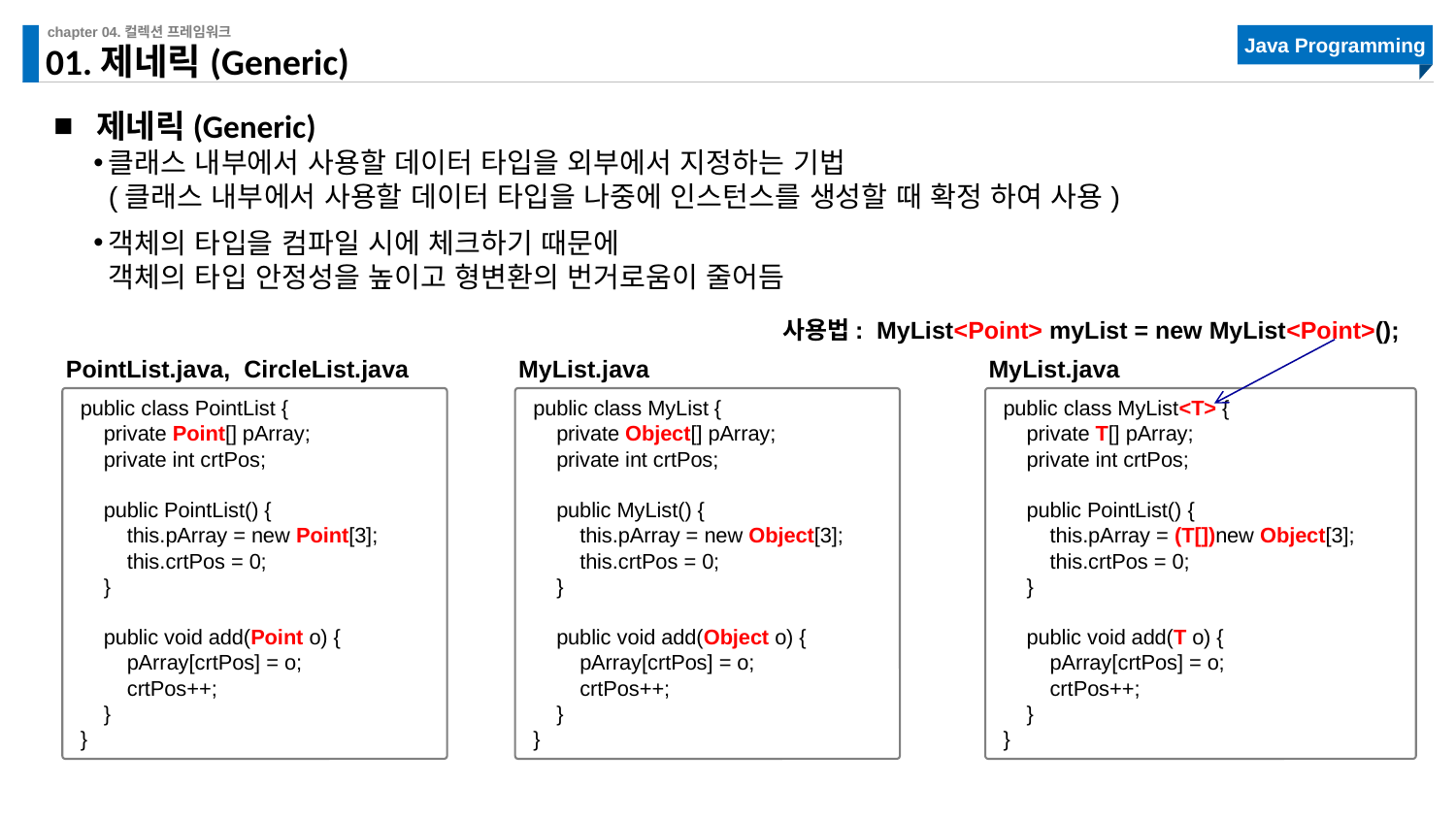

# 01.제네릭(Generic)
제네릭(Generic)
클래스 내부에서 사용할 데이터 타입을 외부에서 지정하는 기법
(클래스 내부에서 사용할 데이터 타입을 나중에 인스턴스를 생성할 때 확정 하여 사용)
객체의 타입을 컴파일 시에 체크하기 때문에
객체의 타입 안정성을 높이고 형변환의 번거로움이 줄어듬
사용법:  MyList<Point> myList = new MyList<Point>();
PointList.java,  CircleList.java
public class PointList {
    private Point[] pArray;
    private int crtPos;

    public PointList() {
        this.pArray = new Point[3];
        this.crtPos = 0;
    }

    public void add(Point o) {
        pArray[crtPos] = o;
        crtPos++;
    }
}
MyList.java
public class MyList {
    private Object[] pArray;
    private int crtPos;

    public MyList() {
        this.pArray = new Object[3];
        this.crtPos = 0;
    }

    public void add(Object o) {
        pArray[crtPos] = o;
        crtPos++;
    }
}
MyList.java
public class MyList<T> {
    private T[] pArray;
    private int crtPos;

    public PointList() {
        this.pArray = (T[])new Object[3];
        this.crtPos = 0;
    }

    public void add(T o) {
        pArray[crtPos] = o;
        crtPos++;
    }
}